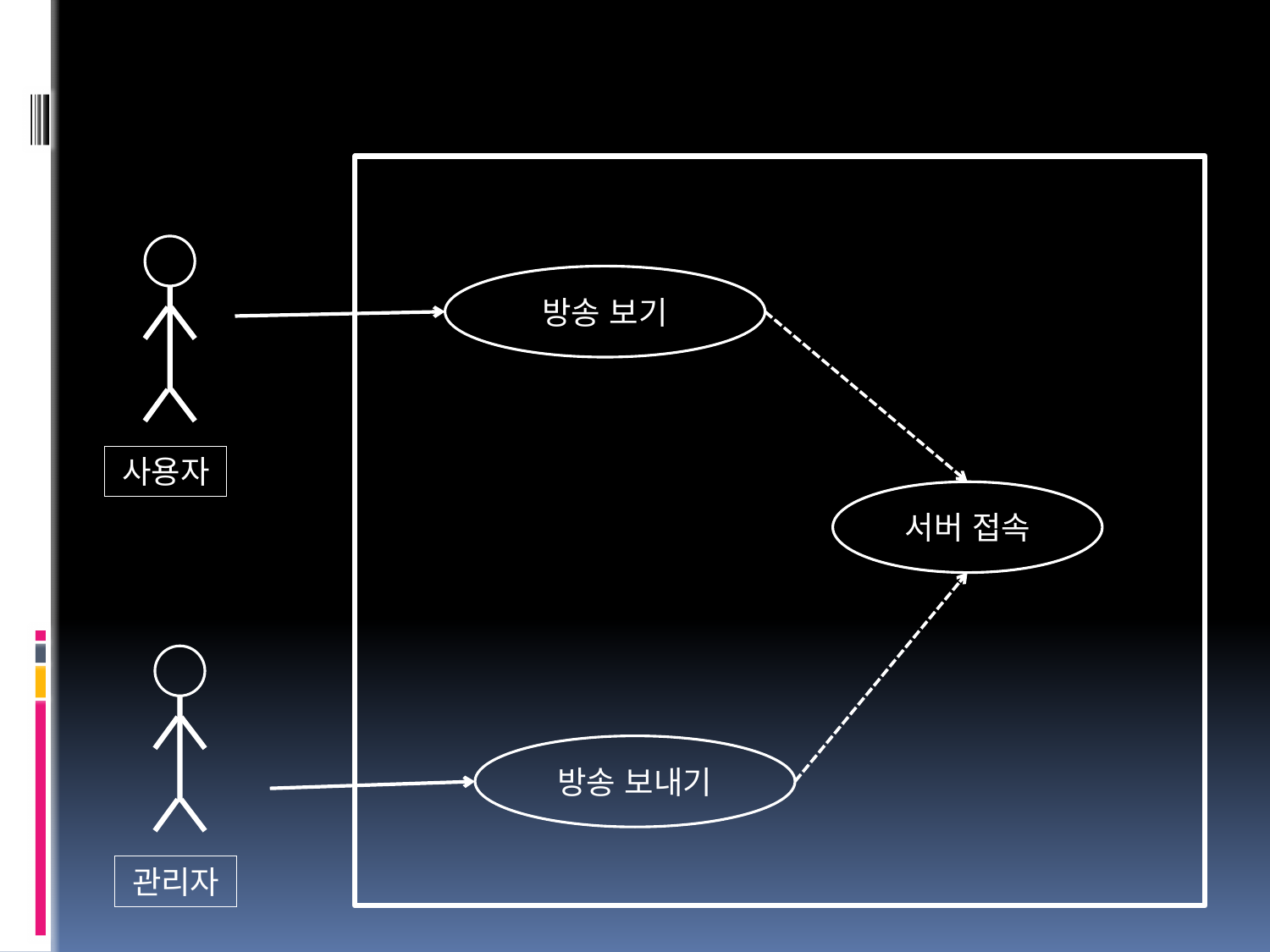

방송 보기
사용자
서버 접속

방송 보내기
관리자